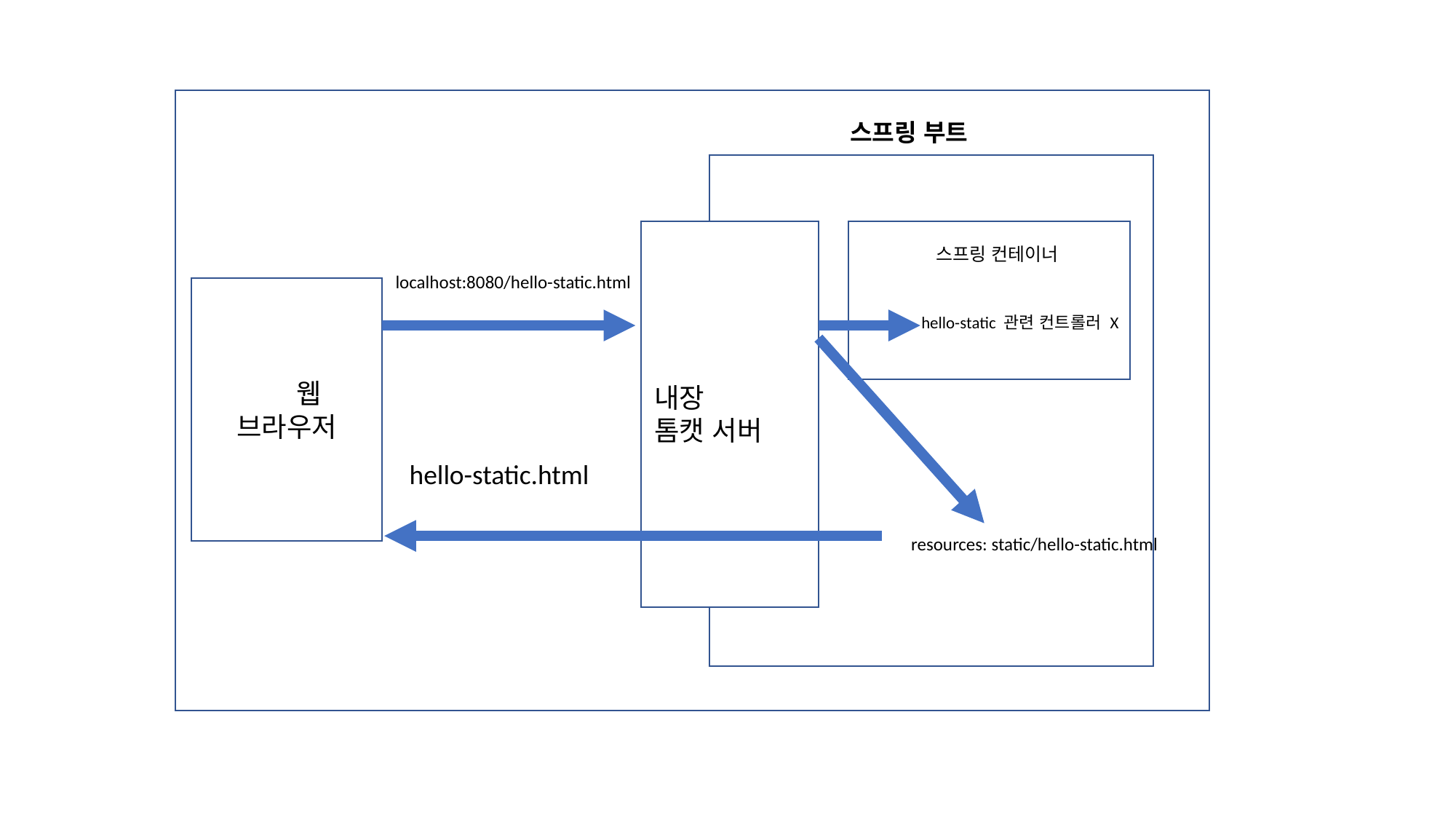

스프링 부트

스프링 컨테이너
localhost:8080/hello-static.html

hello-static 관련 컨트롤러 X
       웹
브라우저
내장
톰캣 서버
hello-static.html
resources: static/hello-static.html